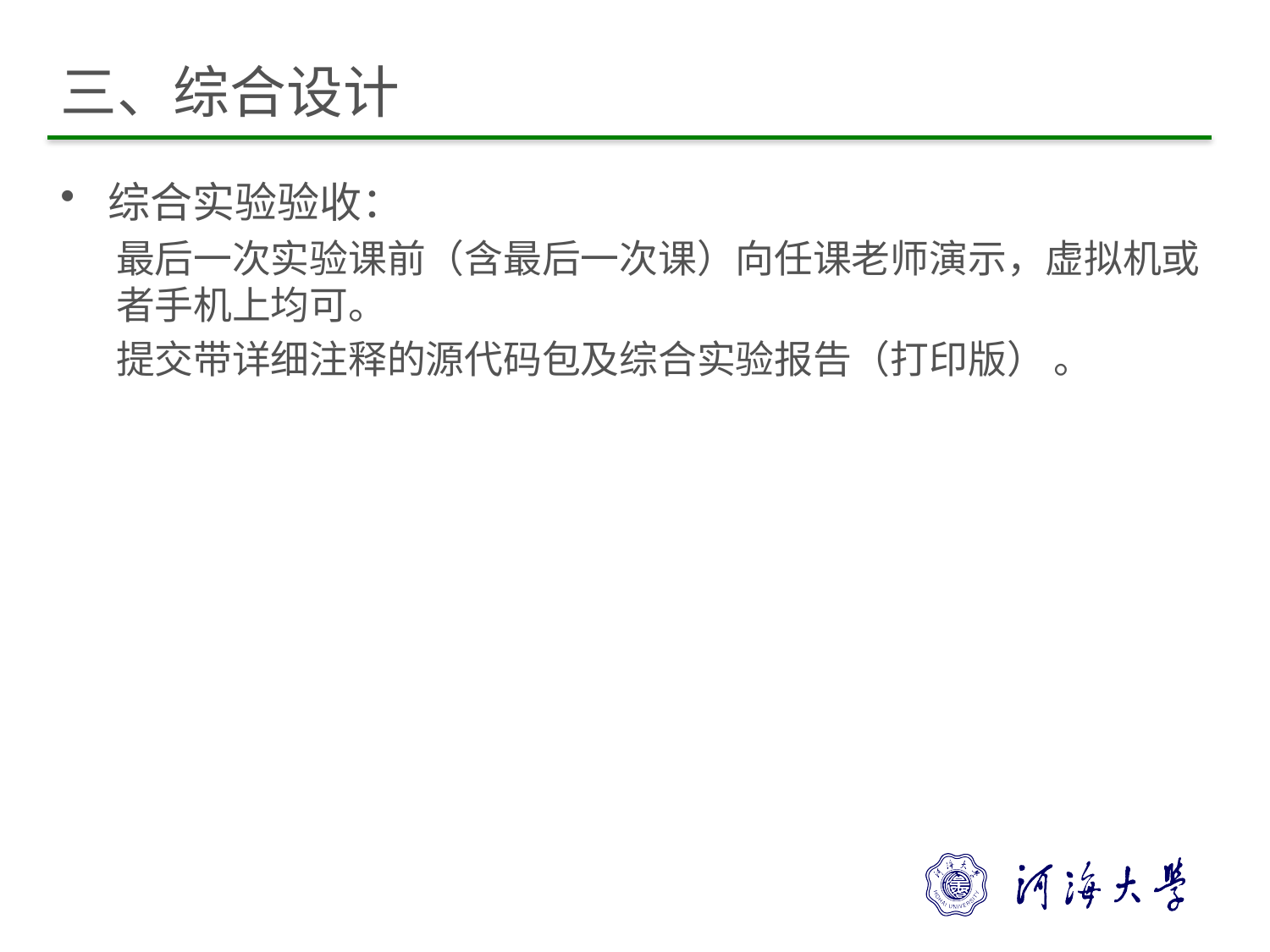

# 三、综合设计
综合实验验收：
最后一次实验课前（含最后一次课）向任课老师演示，虚拟机或者手机上均可。
提交带详细注释的源代码包及综合实验报告（打印版） 。